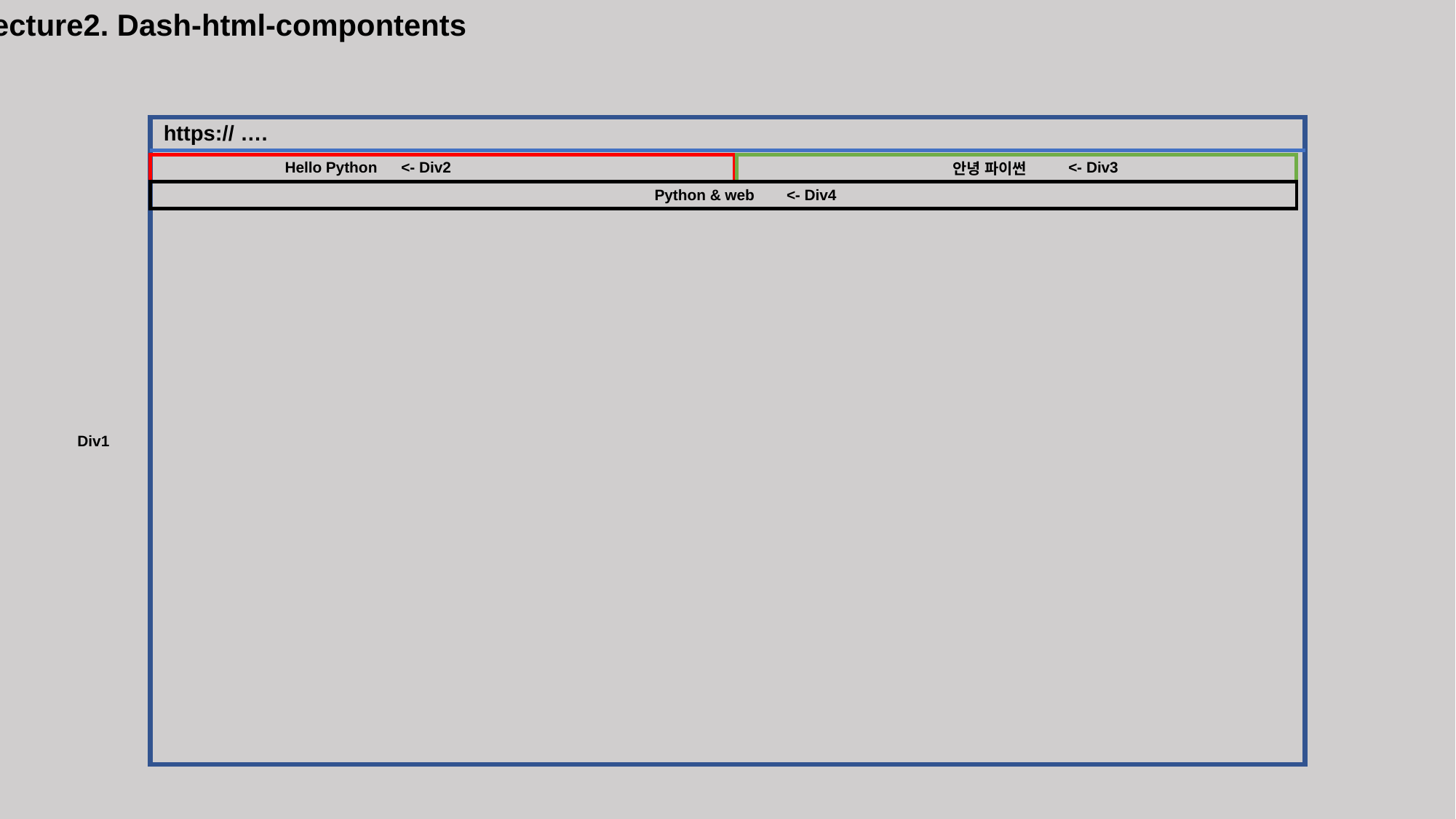

Lecture2. Dash-html-compontents
https:// ….

Hello Python
<- Div2
<- Div3
안녕 파이썬

<- Div4
Python & web

Div1